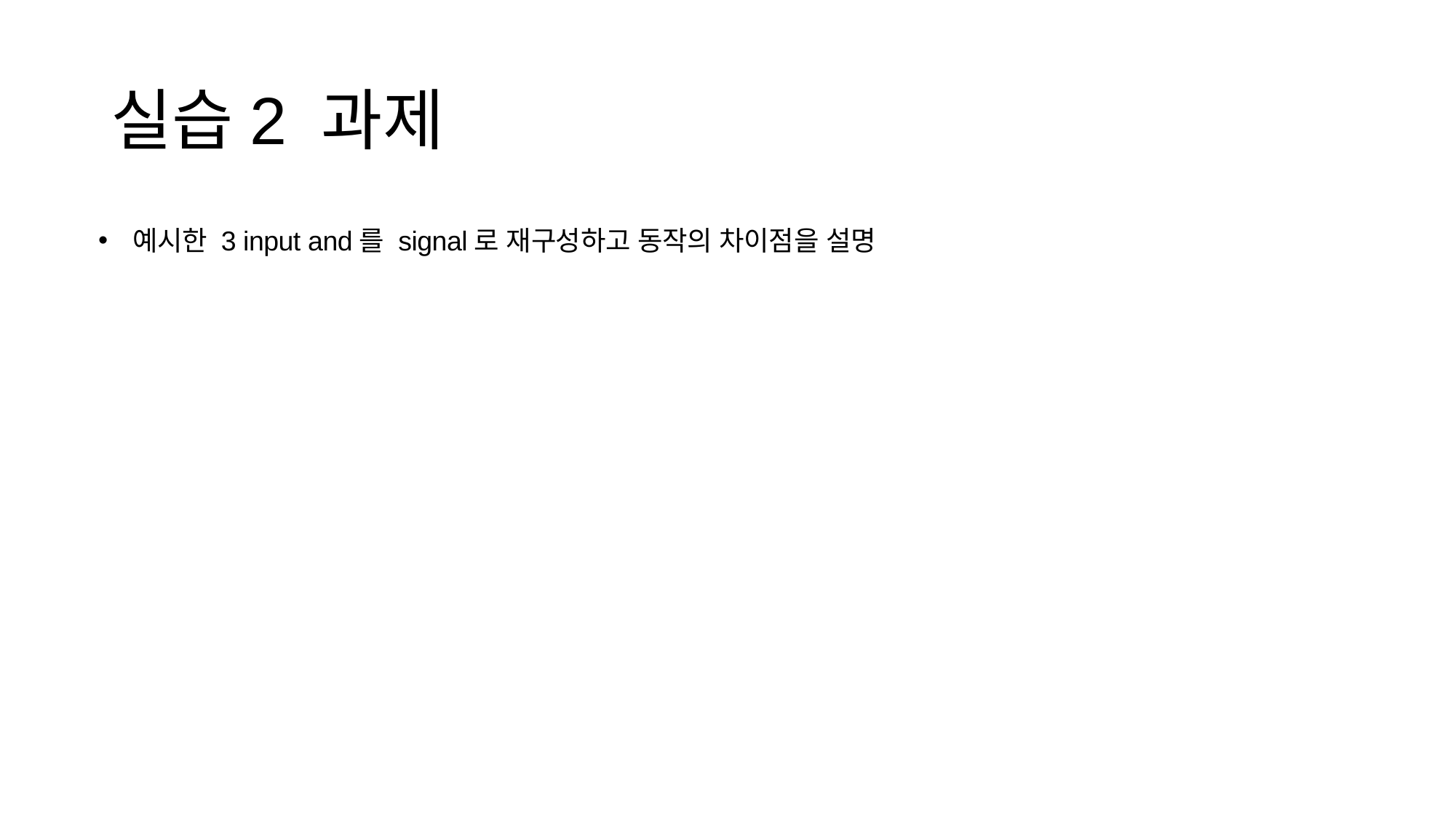

# 실습2 과제
예시한 3 input and를 signal로 재구성하고 동작의 차이점을 설명